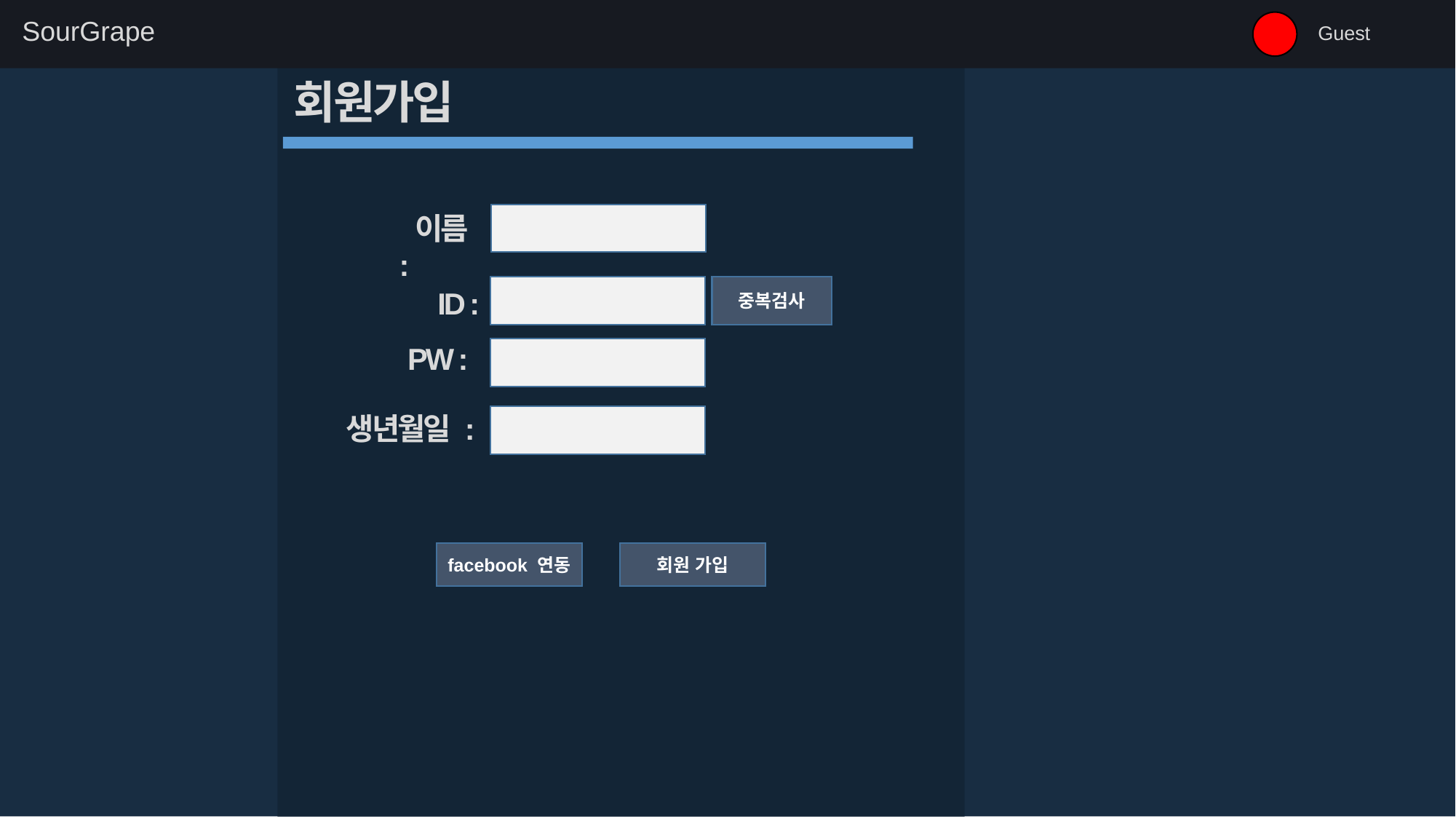

SourGrape

Guest

회원가입

 이름 :

중복검사
 ID :
 PW :

생년월일 :

facebook 연동
회원 가입